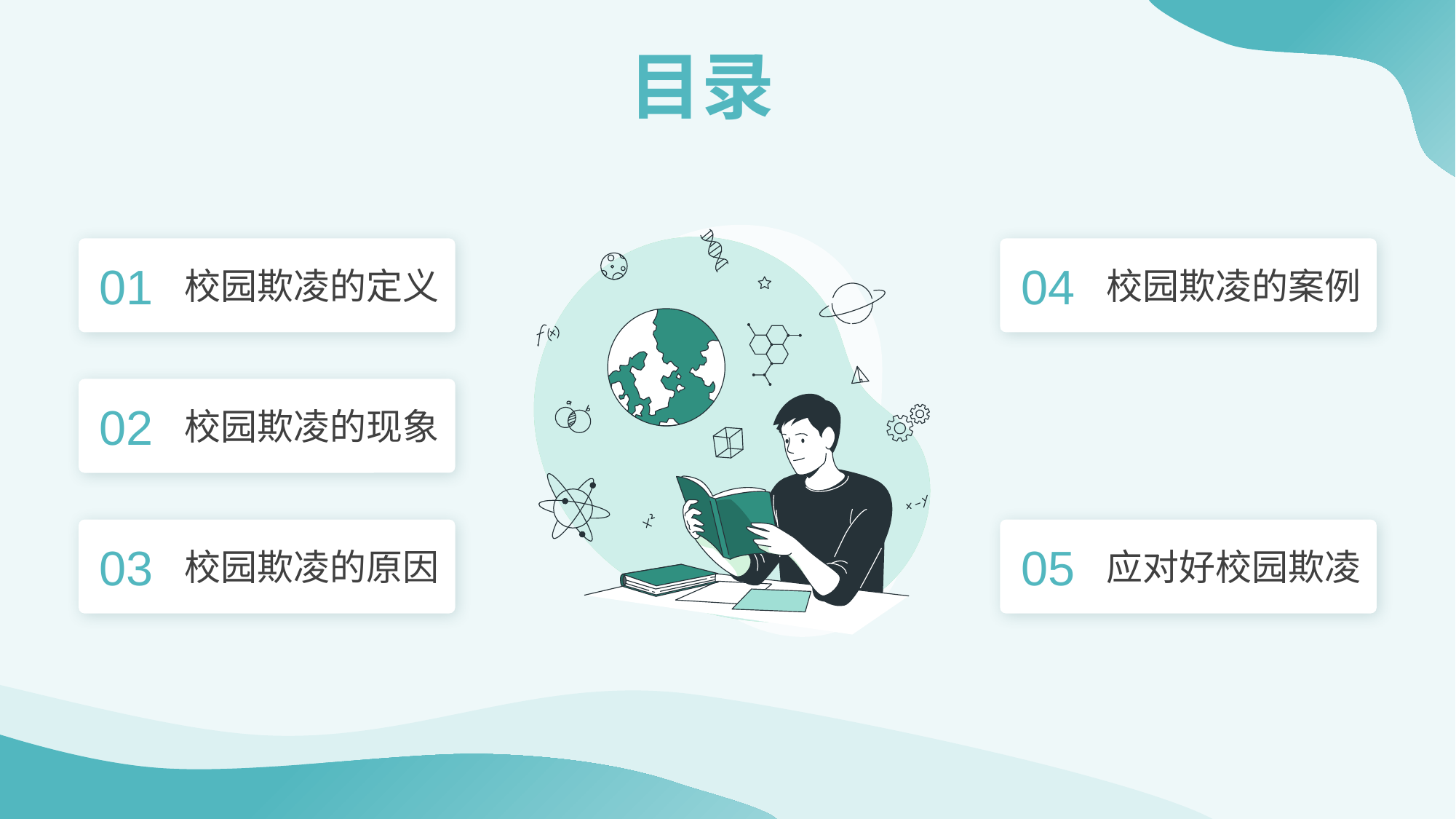

目录

01
校园欺凌的定义

04
校园欺凌的案例

02
校园欺凌的现象

03
校园欺凌的原因

05
应对好校园欺凌